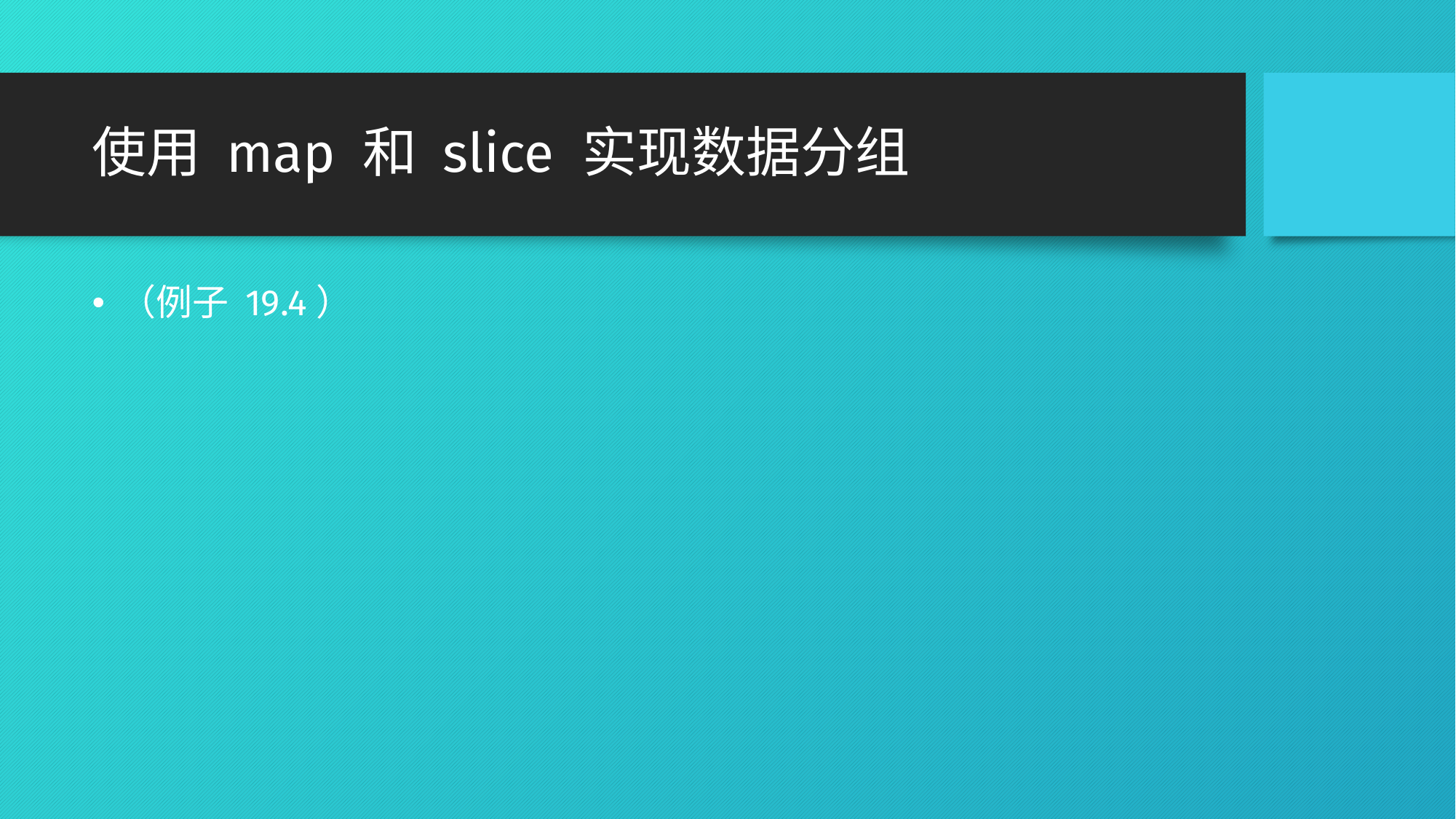

# 使用 map 和 slice 实现数据分组
（例子 19.4）